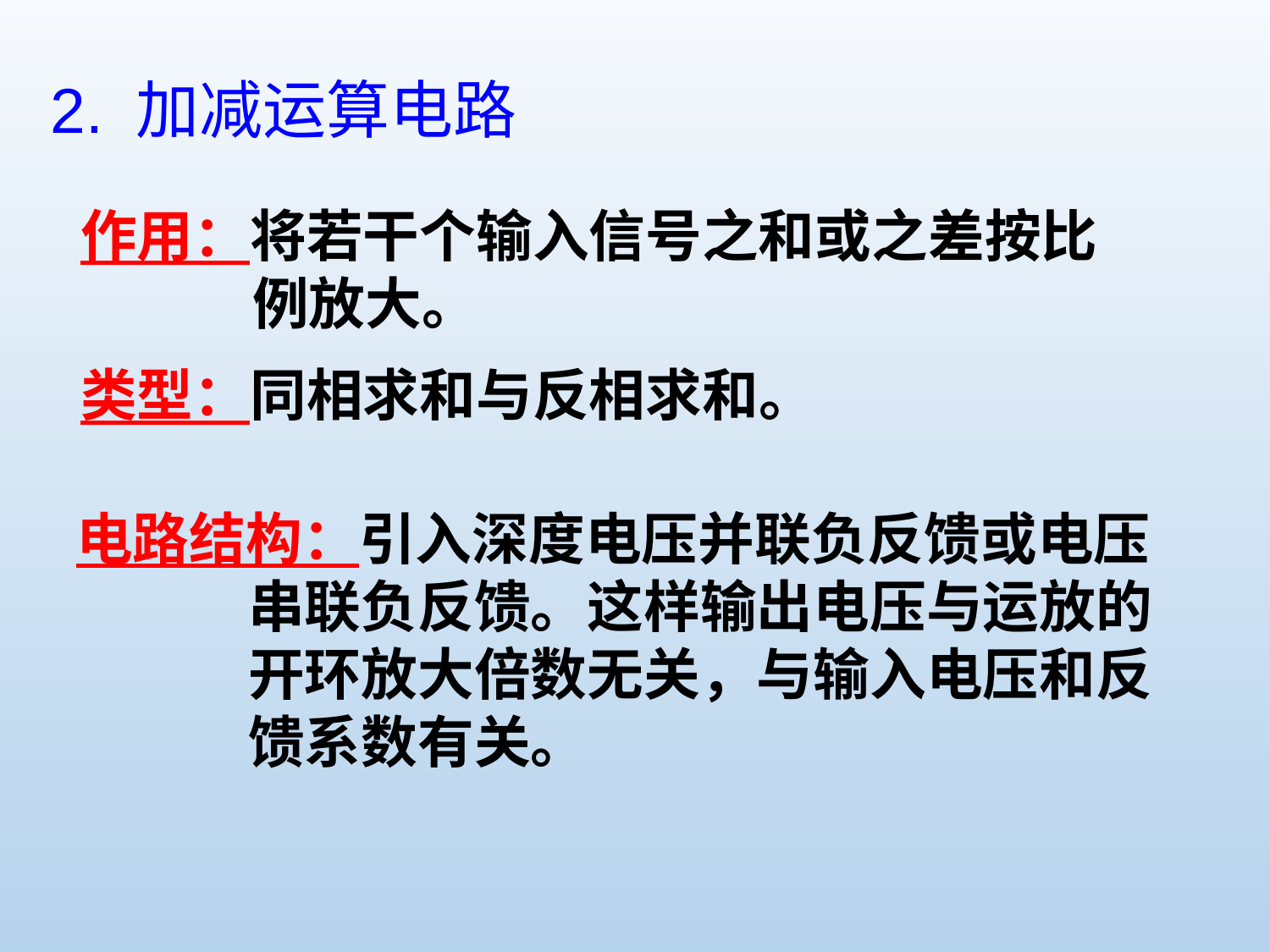

2. 加减运算电路
作用：将若干个输入信号之和或之差按比例放大。
类型：同相求和与反相求和。
电路结构：引入深度电压并联负反馈或电压串联负反馈。这样输出电压与运放的开环放大倍数无关，与输入电压和反馈系数有关。
44